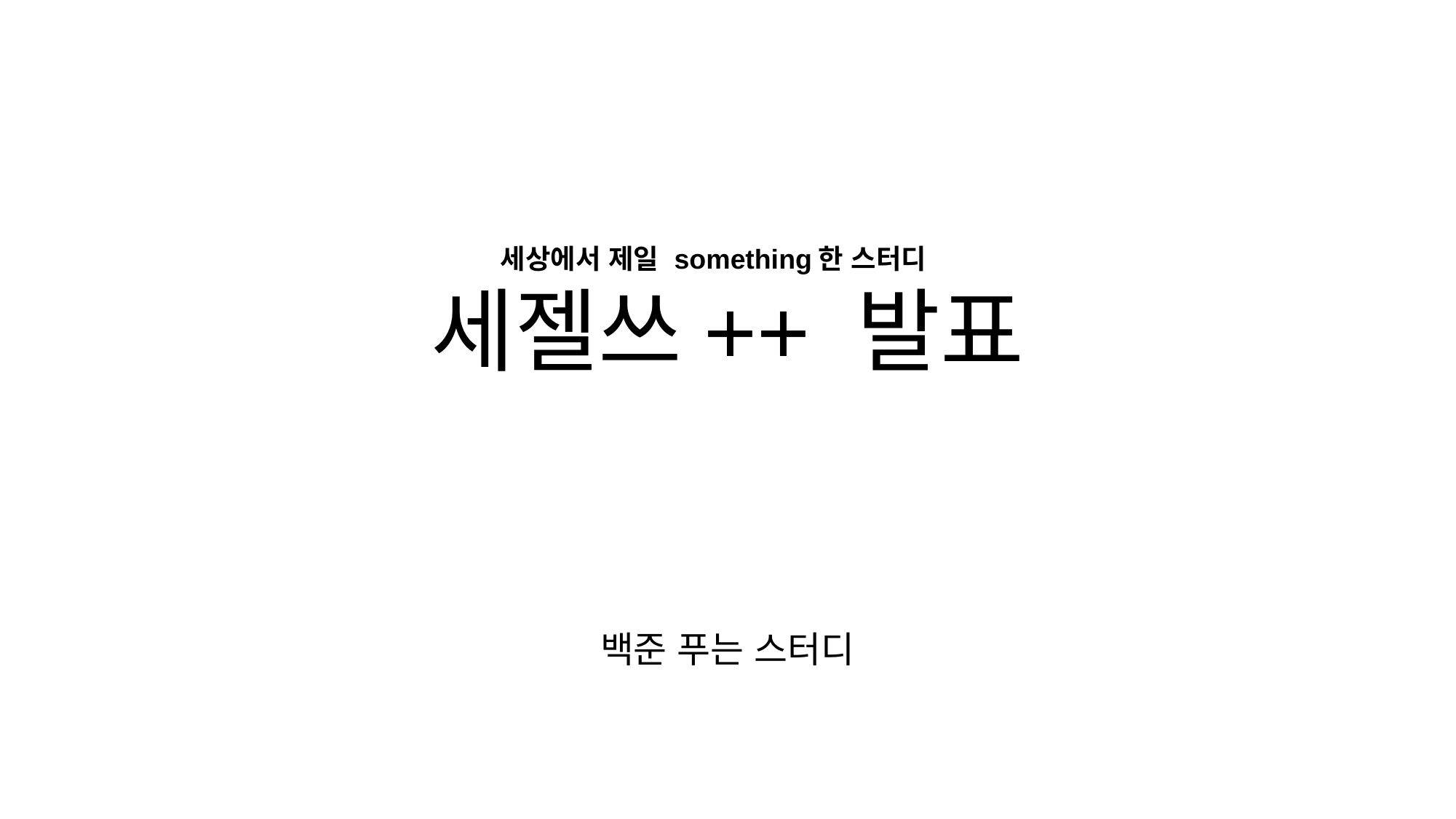

# 세젤쓰++ 발표
| 세상에서 제일 something한 스터디 |
| --- |
백준 푸는 스터디
|  |
| --- |